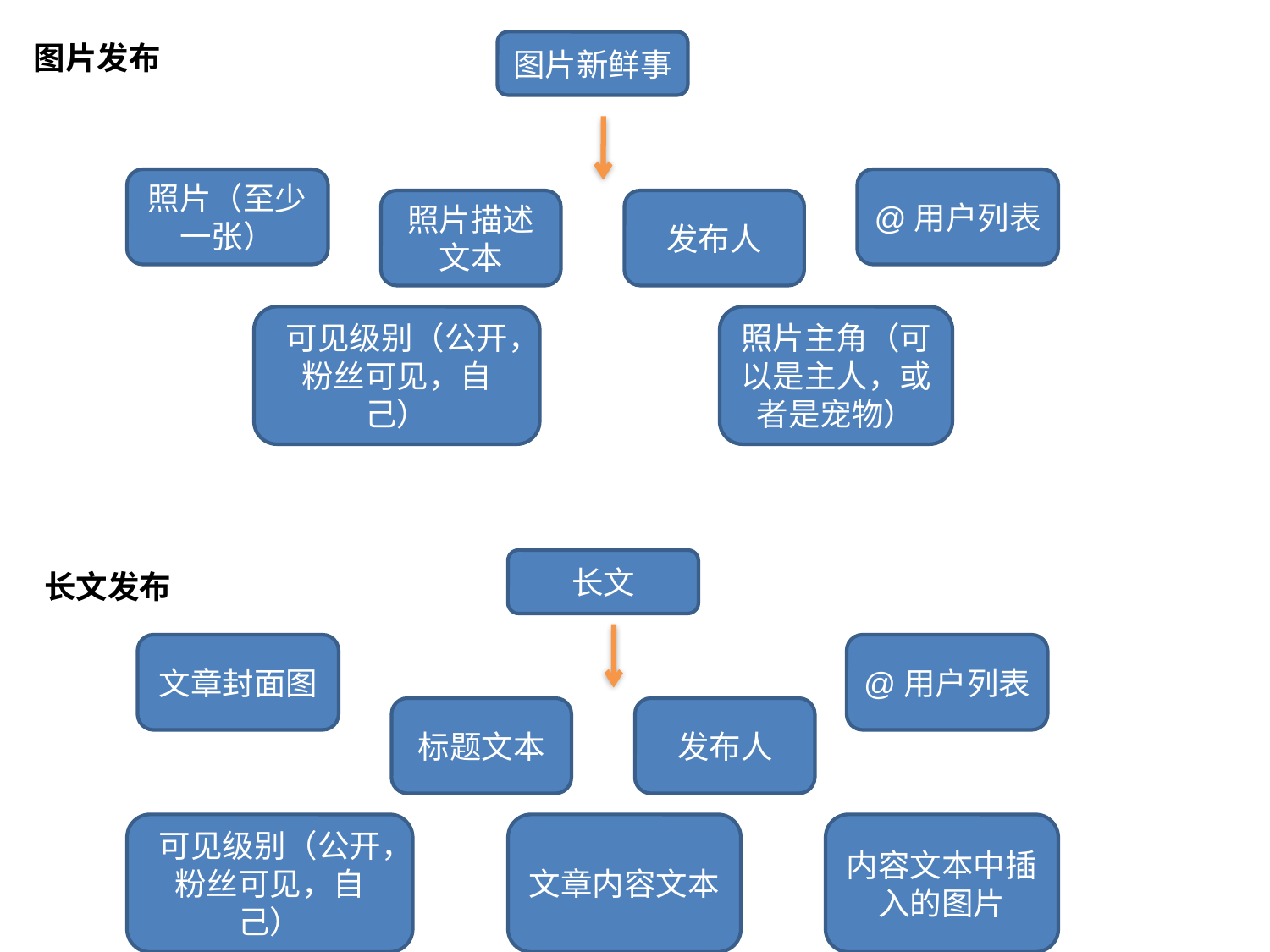

图片发布
图片新鲜事
照片（至少一张）
@用户列表
照片描述文本
发布人
可见级别（公开，粉丝可见，自己）
照片主角（可以是主人，或者是宠物）
长文
长文发布
文章封面图
@用户列表
标题文本
发布人
可见级别（公开，粉丝可见，自己）
文章内容文本
内容文本中插入的图片